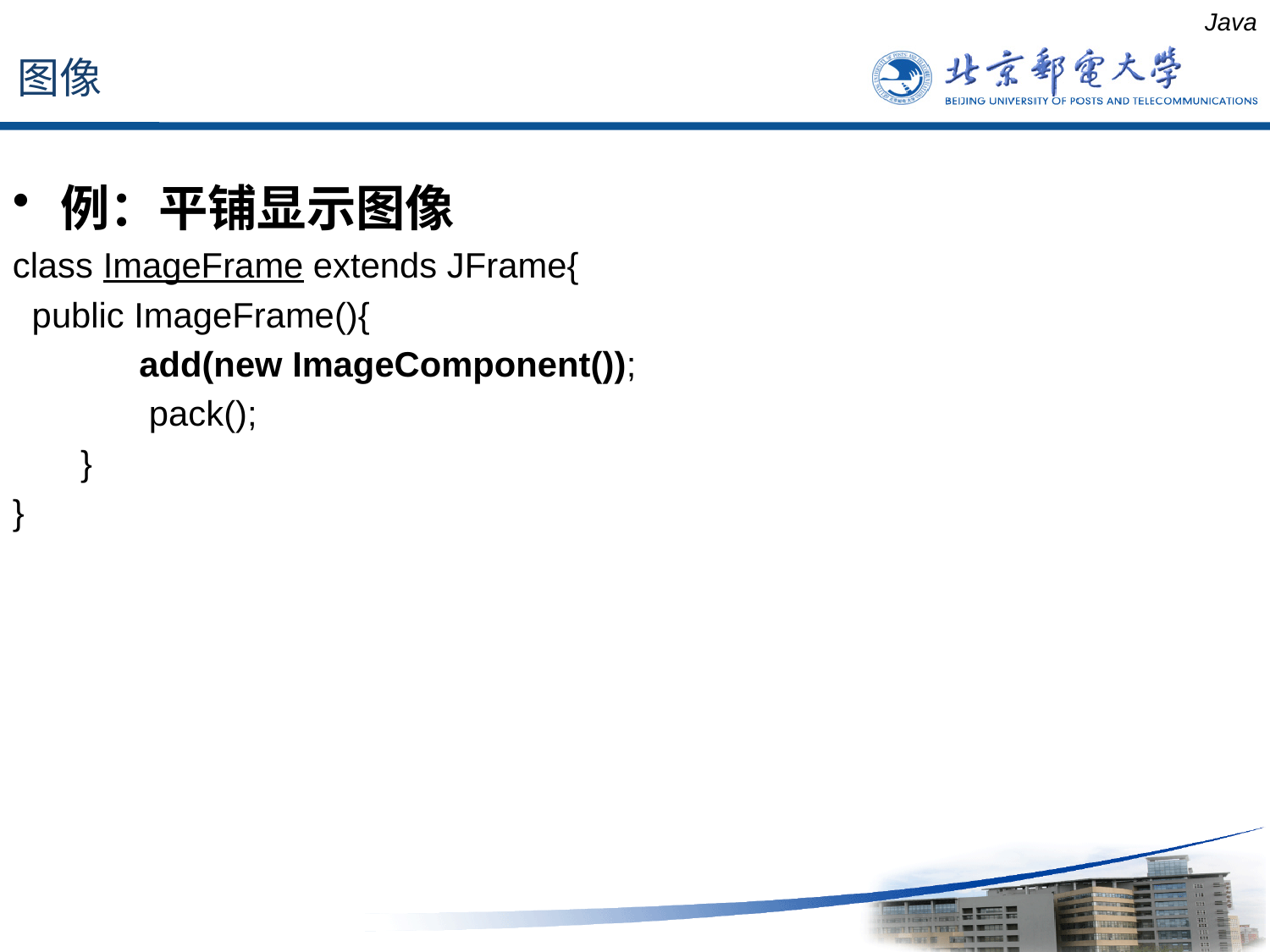

图像
Java
例：平铺显示图像
class ImageFrame extends JFrame{
  public ImageFrame(){
             add(new ImageComponent());
              pack();
       }
}